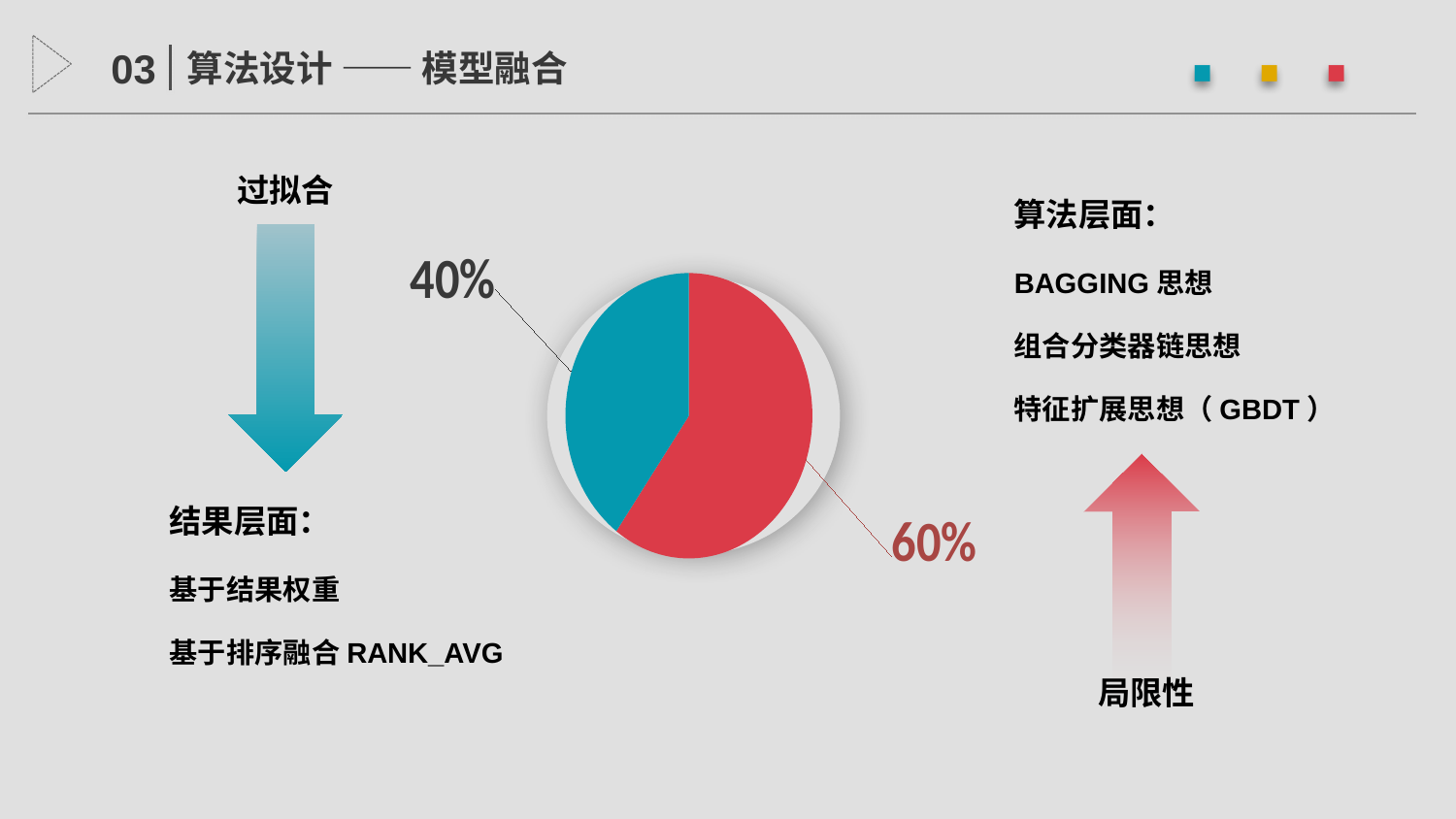

· · ·
03
算法设计 —— 模型融合

过拟合
算法层面：

BAGGING思想
组合分类器链思想
特征扩展思想（GBDT）

### Chart

| Category | 销售额 |
|---|---|
| A | 0.6000000000000001 |
| B | 0.4 |

结果层面：
基于结果权重
基于排序融合RANK_AVG
局限性